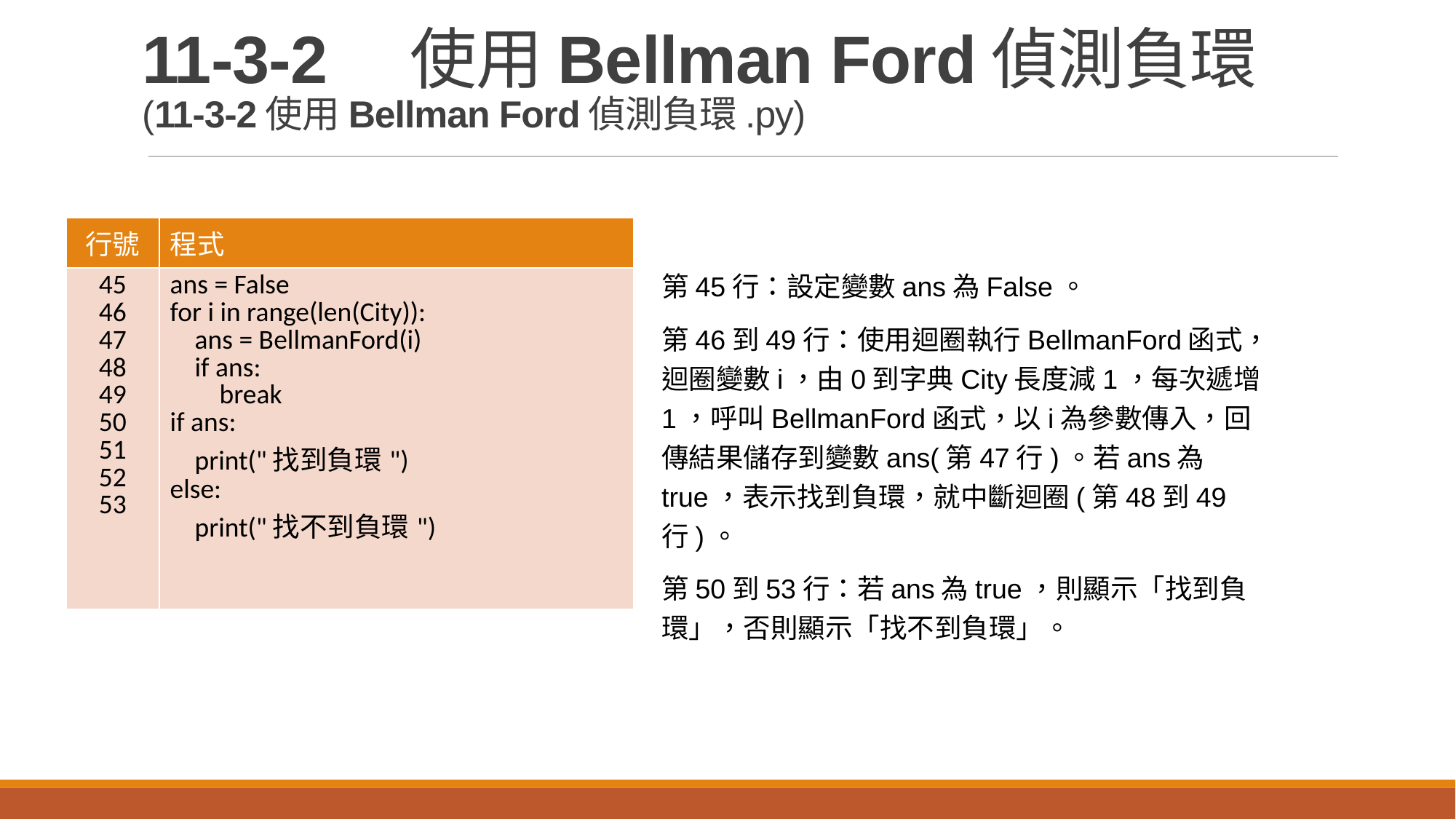

# 11-3-2　使用Bellman Ford偵測負環 (11-3-2使用Bellman Ford偵測負環.py)

| 行號 | 程式 |
| --- | --- |
| 45 46 47 48 49 50 51 52 53 | ans = False for i in range(len(City)): ans = BellmanFord(i) if ans: break if ans: print("找到負環") else: print("找不到負環") |
第45行：設定變數ans為False。
第46到49行：使用迴圈執行BellmanFord函式，迴圈變數i，由0到字典City長度減1，每次遞增1，呼叫BellmanFord函式，以i為參數傳入，回傳結果儲存到變數ans(第47行)。若ans為true，表示找到負環，就中斷迴圈(第48到49行)。
第50到53行：若ans為true，則顯示「找到負環」，否則顯示「找不到負環」。